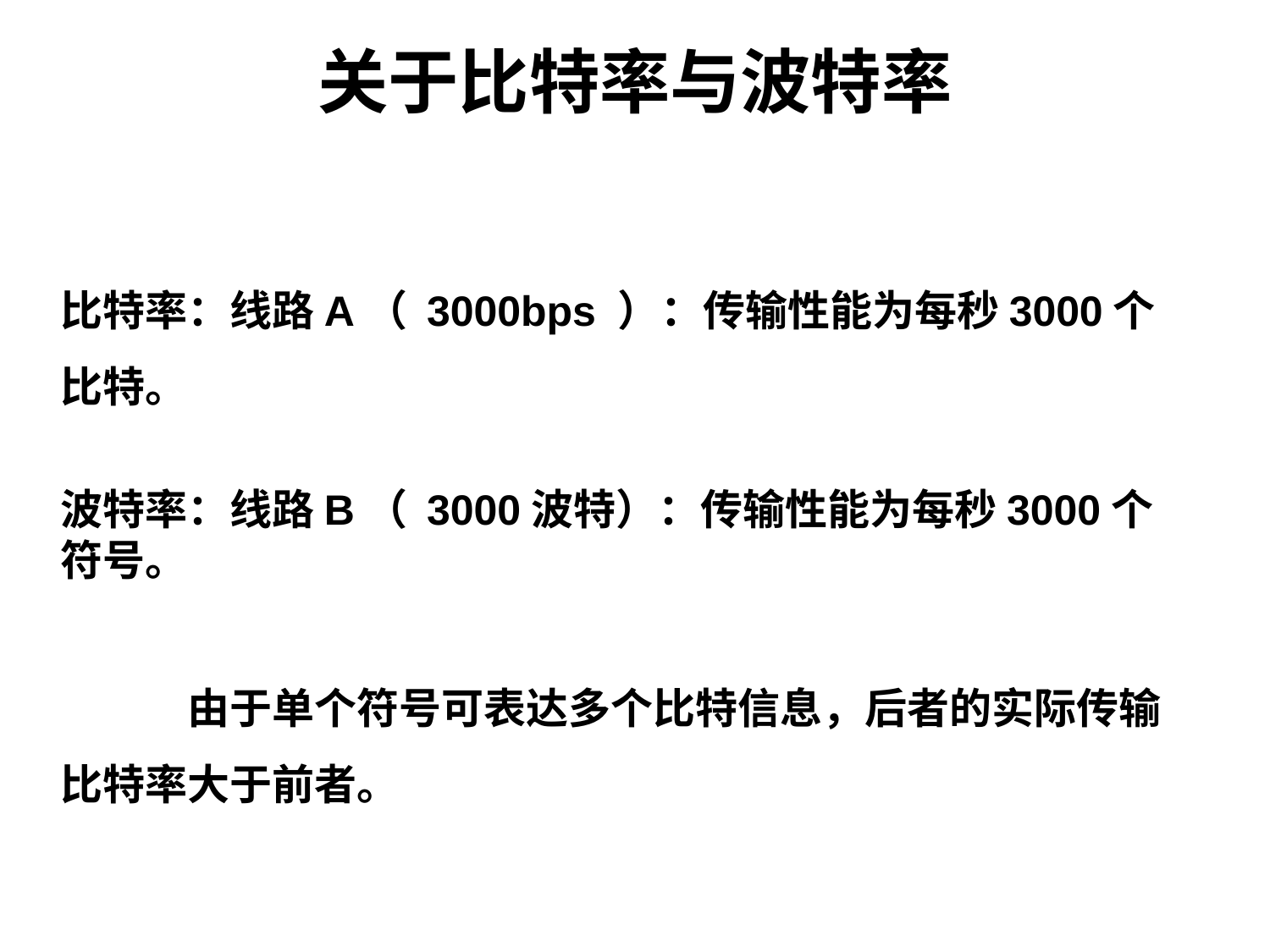

# 关于比特率与波特率
比特率：线路A（ 3000bps ）：传输性能为每秒3000个比特。

波特率：线路B（ 3000波特）：传输性能为每秒3000个符号。

	由于单个符号可表达多个比特信息，后者的实际传输比特率大于前者。